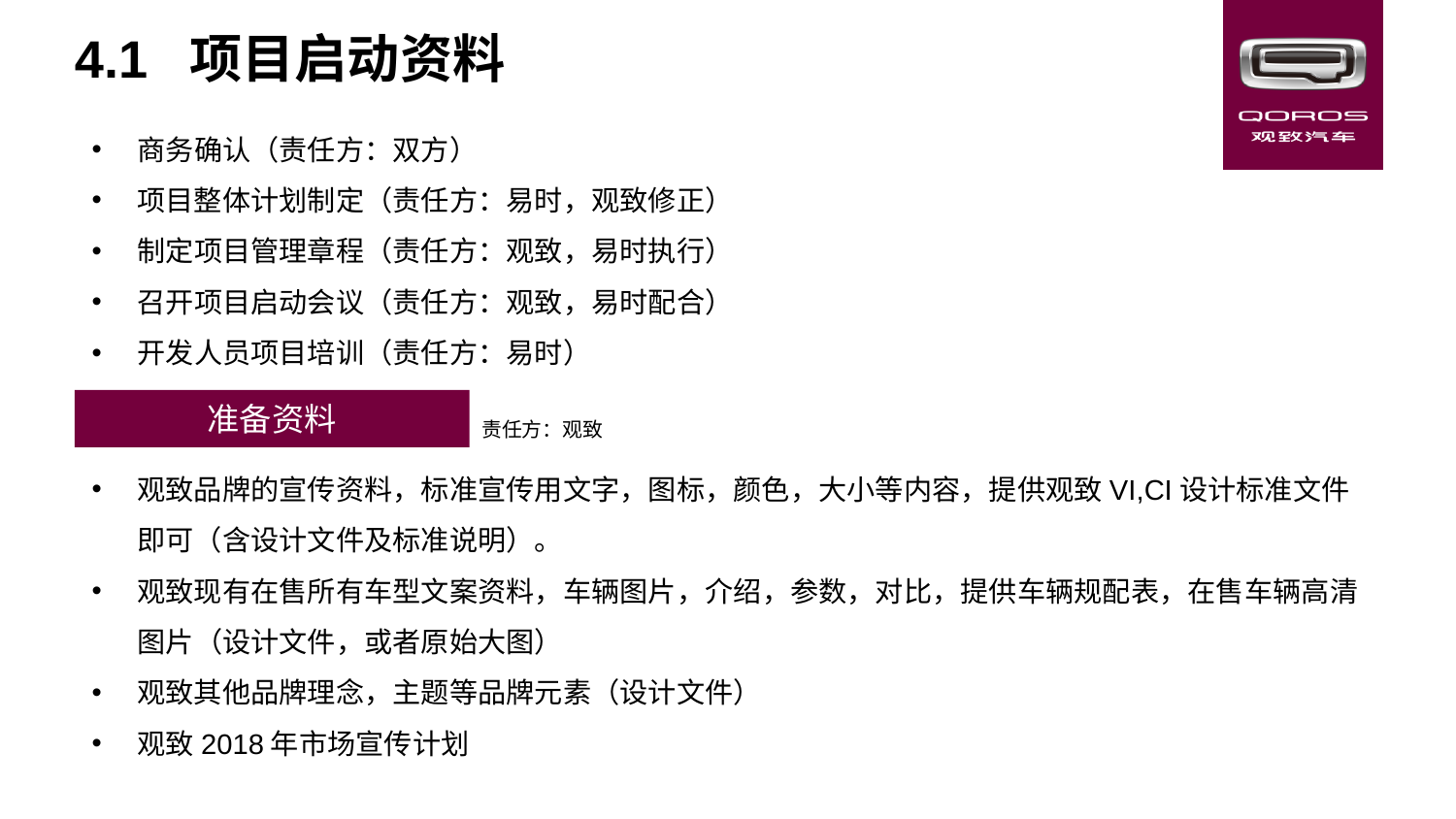

# 4.1  项目启动资料
商务确认（责任方：双方）
项目整体计划制定（责任方：易时，观致修正）
制定项目管理章程（责任方：观致，易时执行）
召开项目启动会议（责任方：观致，易时配合）
开发人员项目培训（责任方：易时）
准备资料
责任方：观致
观致品牌的宣传资料，标准宣传用文字，图标，颜色，大小等内容，提供观致VI,CI设计标准文件即可（含设计文件及标准说明）。
观致现有在售所有车型文案资料，车辆图片，介绍，参数，对比，提供车辆规配表，在售车辆高清图片（设计文件，或者原始大图）
观致其他品牌理念，主题等品牌元素（设计文件）
观致2018年市场宣传计划